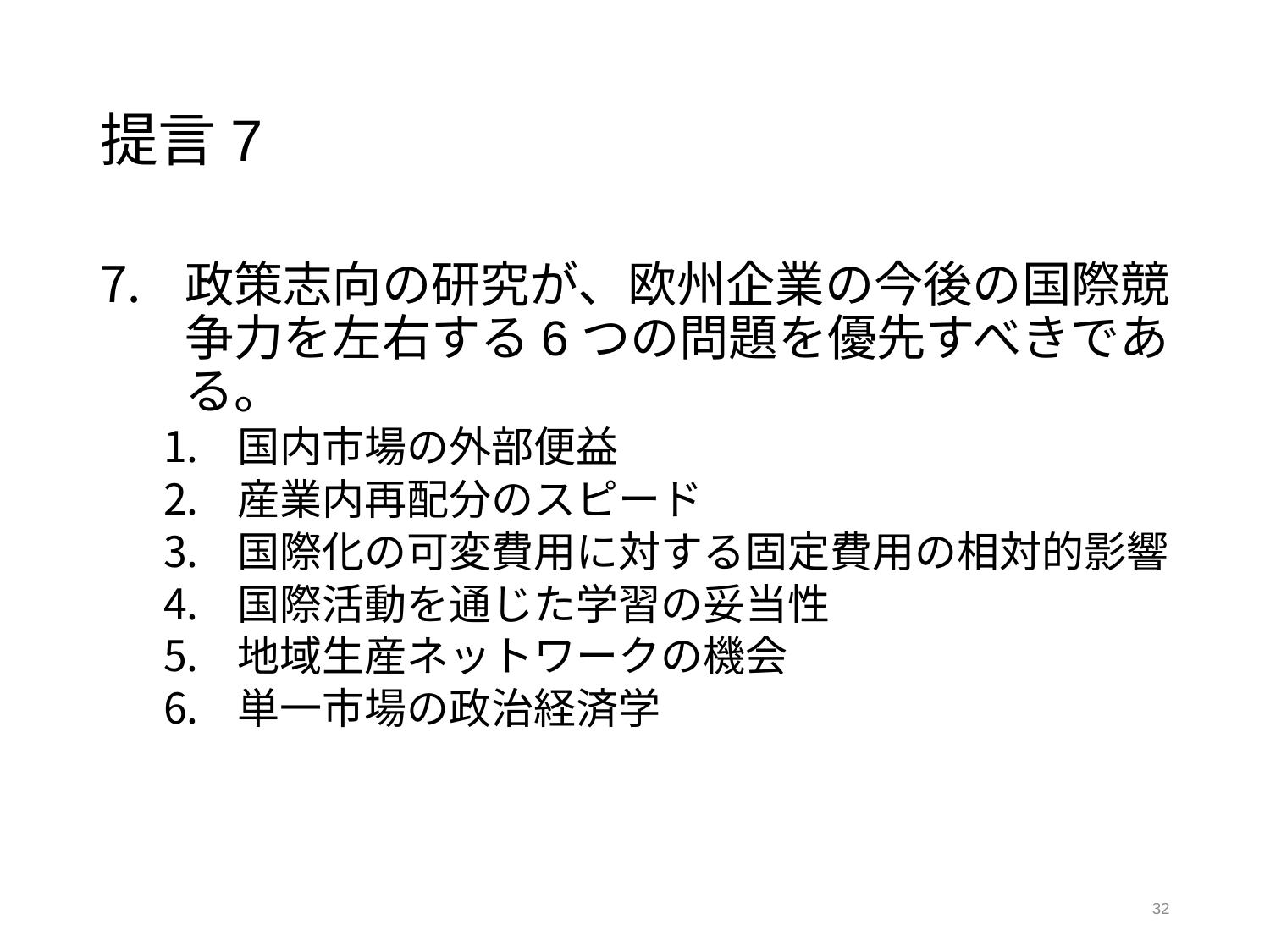

# 提言7
政策志向の研究が、欧州企業の今後の国際競争力を左右する6つの問題を優先すべきである。
国内市場の外部便益
産業内再配分のスピード
国際化の可変費用に対する固定費用の相対的影響
国際活動を通じた学習の妥当性
地域生産ネットワークの機会
単一市場の政治経済学
32